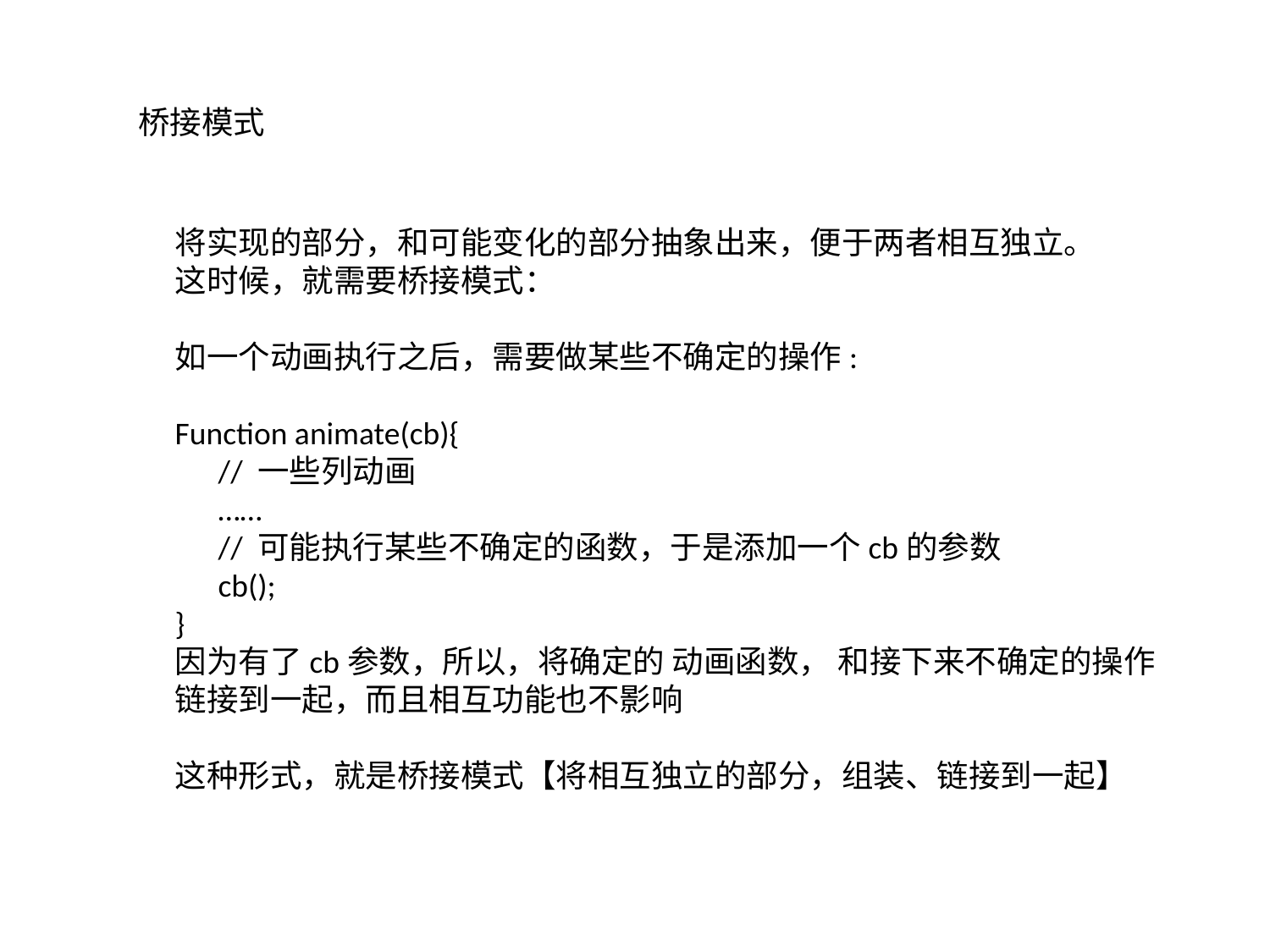

桥接模式
将实现的部分，和可能变化的部分抽象出来，便于两者相互独立。
这时候，就需要桥接模式：

如一个动画执行之后，需要做某些不确定的操作:

Function animate(cb){
      // 一些列动画
      ……
      // 可能执行某些不确定的函数，于是添加一个cb的参数
      cb();
}
因为有了cb参数，所以，将确定的 动画函数， 和接下来不确定的操作
链接到一起，而且相互功能也不影响

这种形式，就是桥接模式【将相互独立的部分，组装、链接到一起】